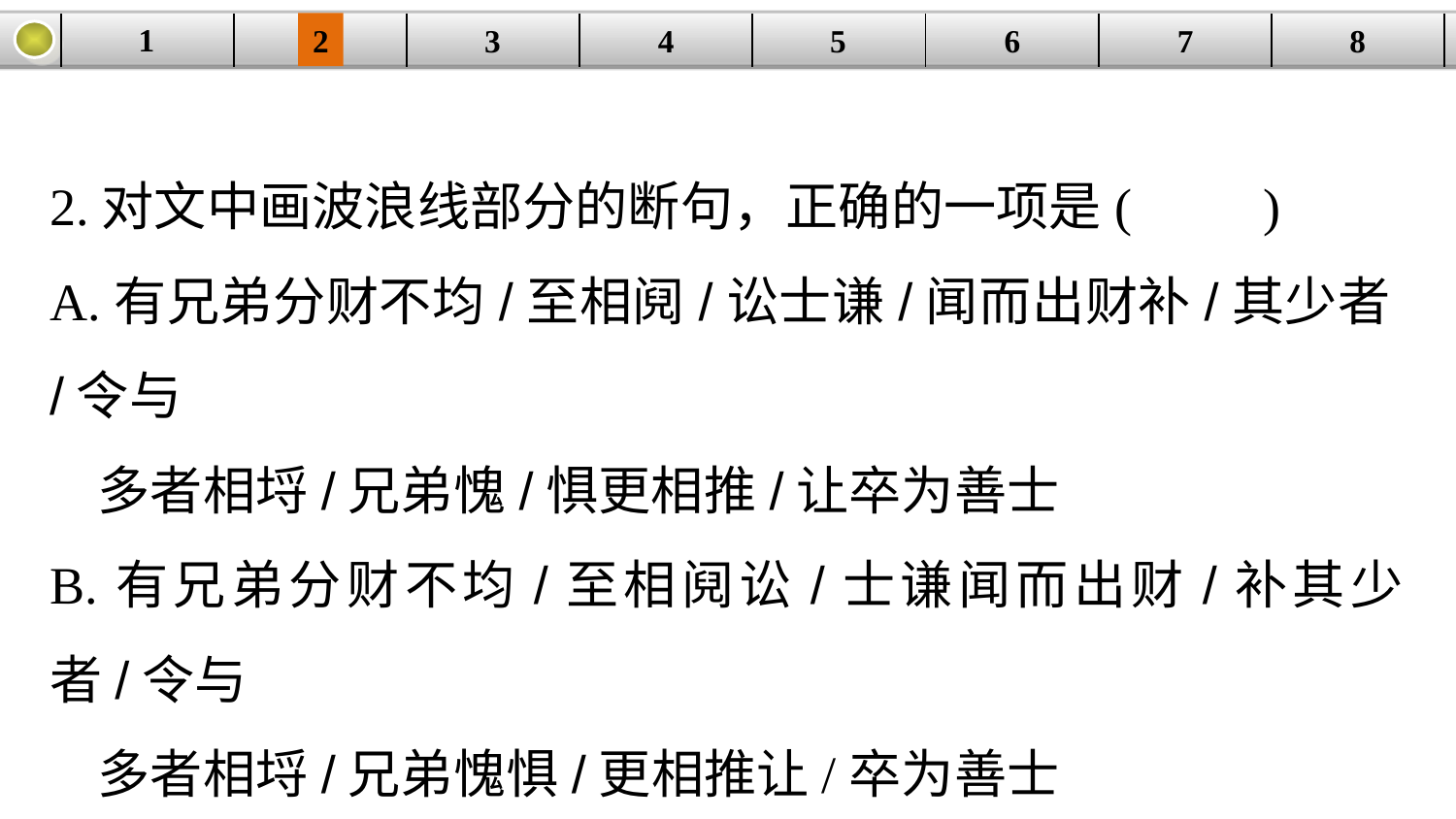

1
3
4
5
6
8
2
|  |  |  |  |  |  |  |  |
| --- | --- | --- | --- | --- | --- | --- | --- |
7

2.对文中画波浪线部分的断句，正确的一项是(　　)
A.有兄弟分财不均/至相阋/讼士谦/闻而出财补/其少者/令与
   多者相埒/兄弟愧/惧更相推/让卒为善士
B.有兄弟分财不均/至相阋讼/士谦闻而出财/补其少者/令与
   多者相埒/兄弟愧惧/更相推让/卒为善士